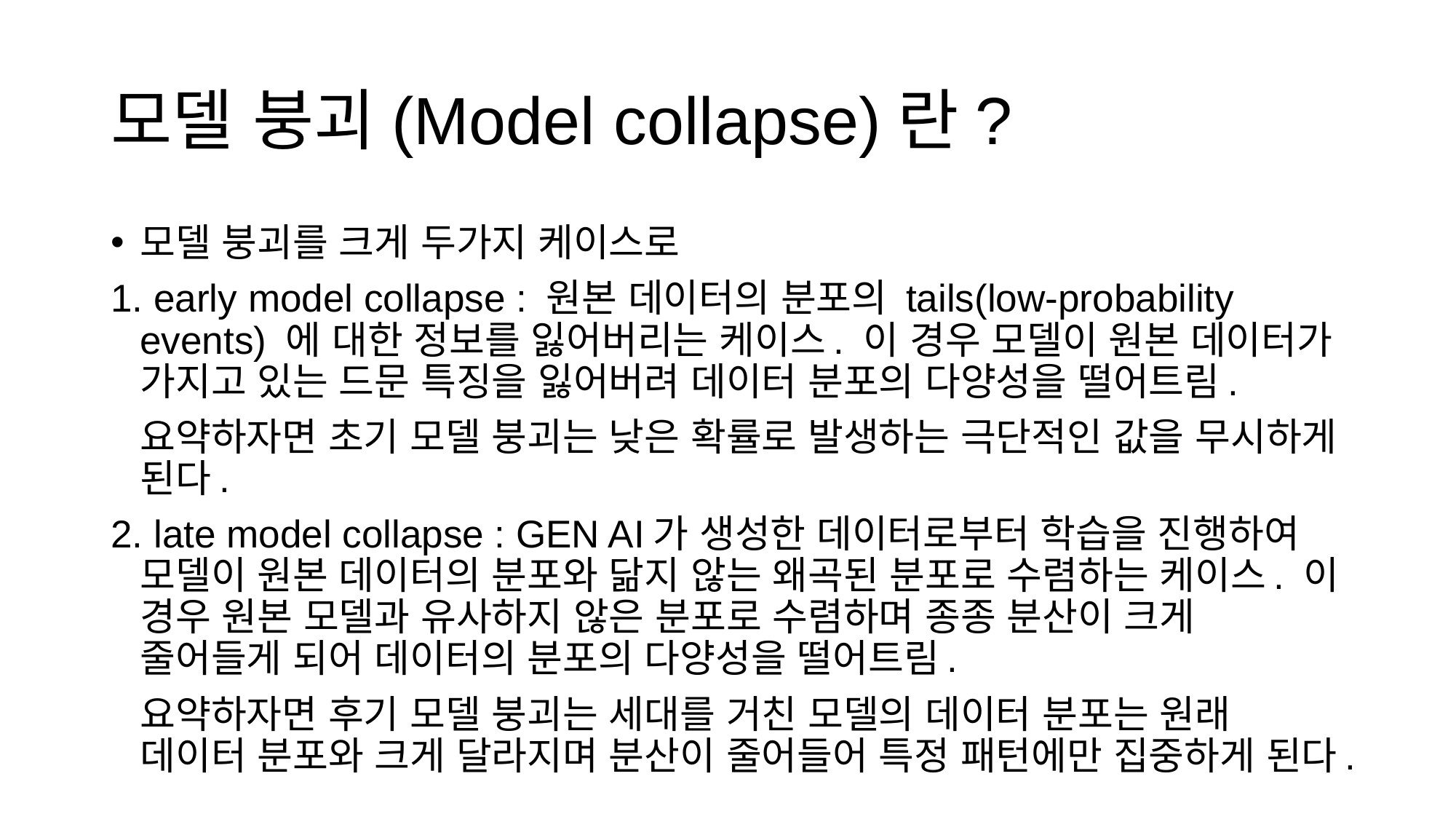

# 모델 붕괴(Model collapse)란?
모델 붕괴를 크게 두가지 케이스로
1. early model collapse : 원본 데이터의 분포의 tails(low-probability events) 에 대한 정보를 잃어버리는 케이스. 이 경우 모델이 원본 데이터가 가지고 있는 드문 특징을 잃어버려 데이터 분포의 다양성을 떨어트림.
	요약하자면 초기 모델 붕괴는 낮은 확률로 발생하는 극단적인 값을 무시하게 된다.
2. late model collapse : GEN AI가 생성한 데이터로부터 학습을 진행하여 모델이 원본 데이터의 분포와 닮지 않는 왜곡된 분포로 수렴하는 케이스. 이 경우 원본 모델과 유사하지 않은 분포로 수렴하며 종종 분산이 크게 줄어들게 되어 데이터의 분포의 다양성을 떨어트림.
	요약하자면 후기 모델 붕괴는 세대를 거친 모델의 데이터 분포는 원래 데이터 분포와 크게 달라지며 분산이 줄어들어 특정 패턴에만 집중하게 된다.